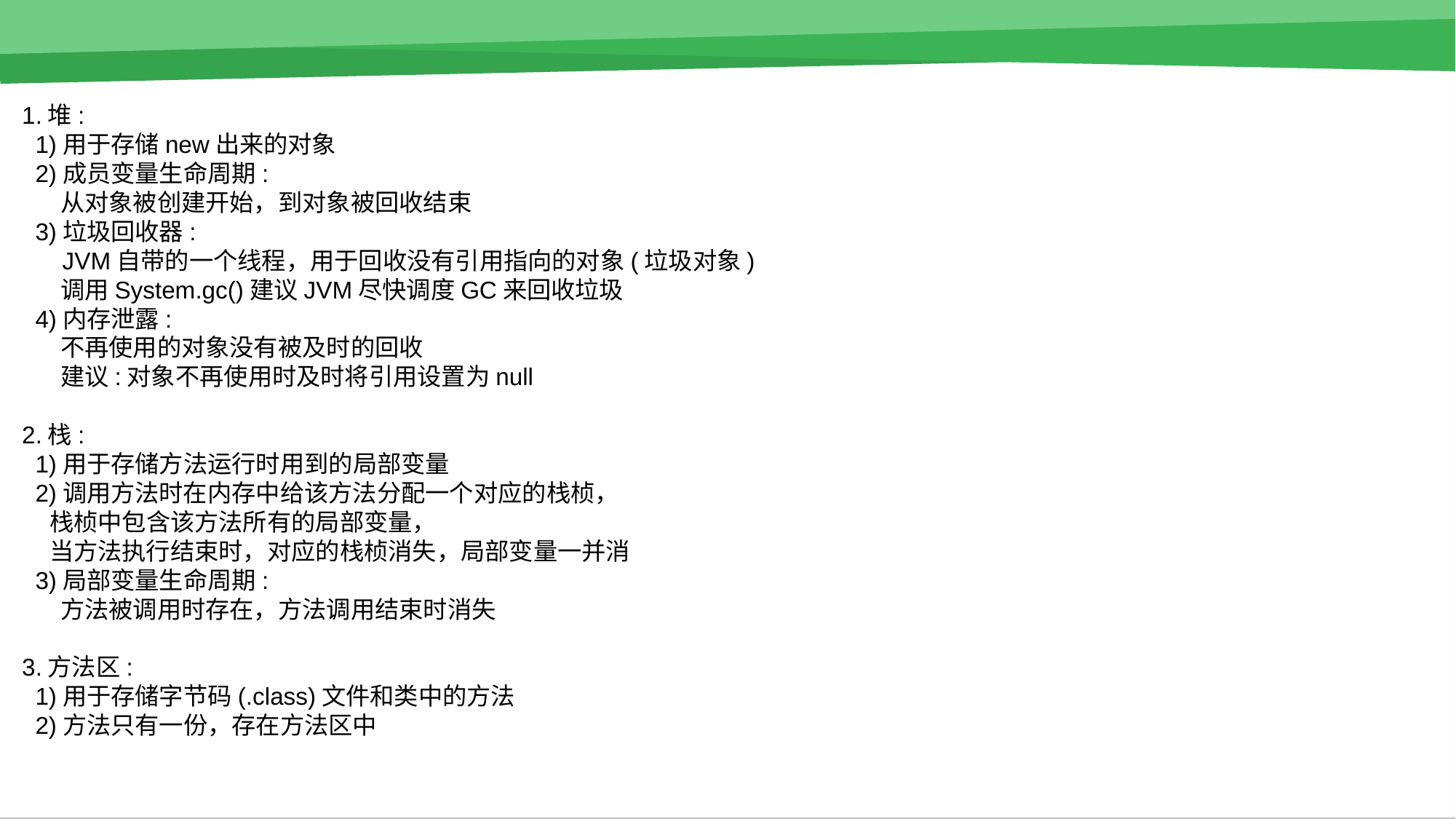

1.堆:
  1)用于存储new出来的对象
  2)成员变量生命周期:
      从对象被创建开始，到对象被回收结束
  3)垃圾回收器:
      JVM自带的一个线程，用于回收没有引用指向的对象(垃圾对象)
      调用System.gc()建议JVM尽快调度GC来回收垃圾
  4)内存泄露:
      不再使用的对象没有被及时的回收
      建议:对象不再使用时及时将引用设置为null

2.栈:
  1)用于存储方法运行时用到的局部变量
  2)调用方法时在内存中给该方法分配一个对应的栈桢，
    栈桢中包含该方法所有的局部变量，
    当方法执行结束时，对应的栈桢消失，局部变量一并消
  3)局部变量生命周期:
      方法被调用时存在，方法调用结束时消失

3.方法区:
  1)用于存储字节码(.class)文件和类中的方法
  2)方法只有一份，存在方法区中